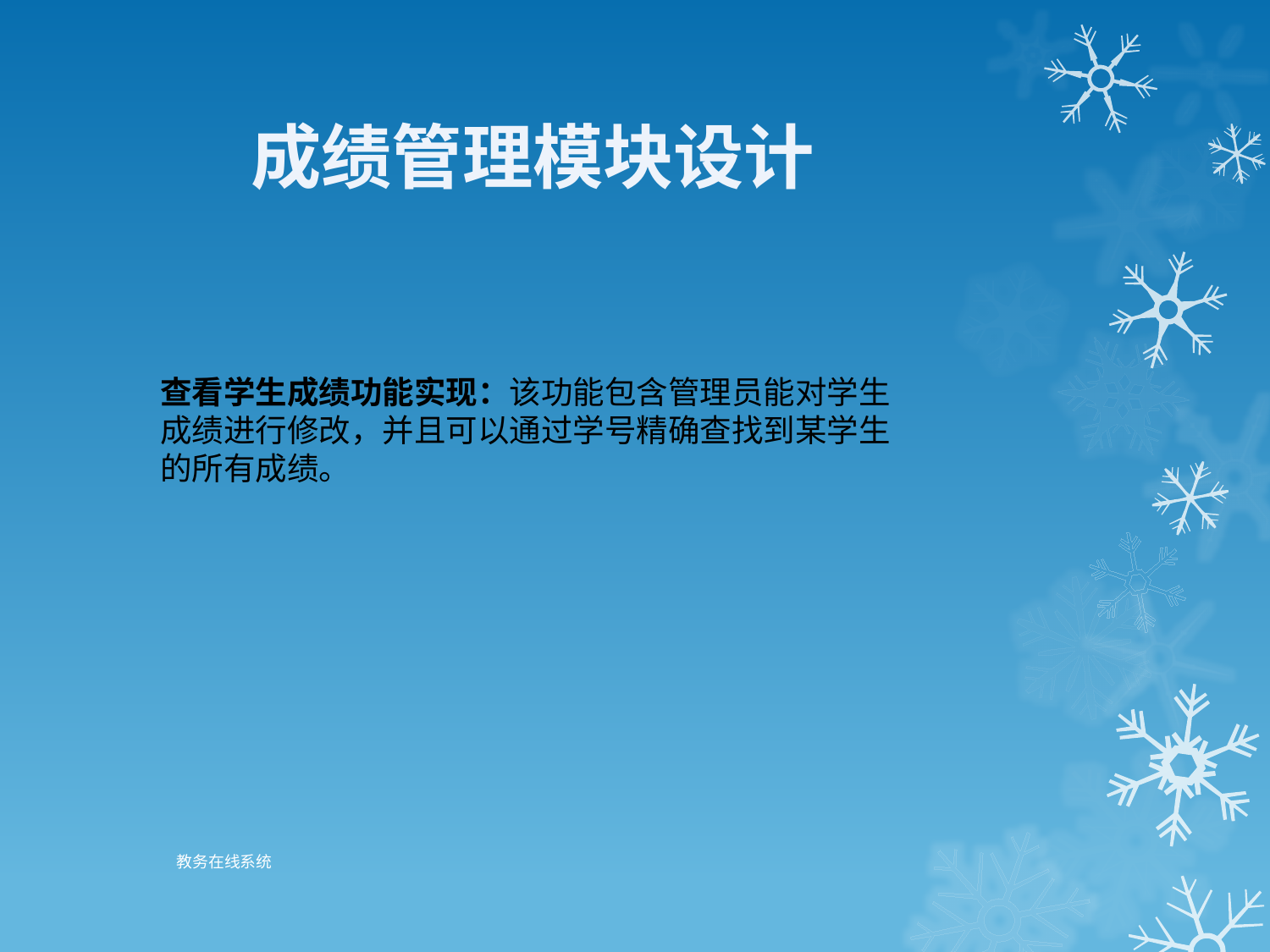

成绩管理模块设计
查看学生成绩功能实现：该功能包含管理员能对学生成绩进行修改，并且可以通过学号精确查找到某学生的所有成绩。
教务在线系统